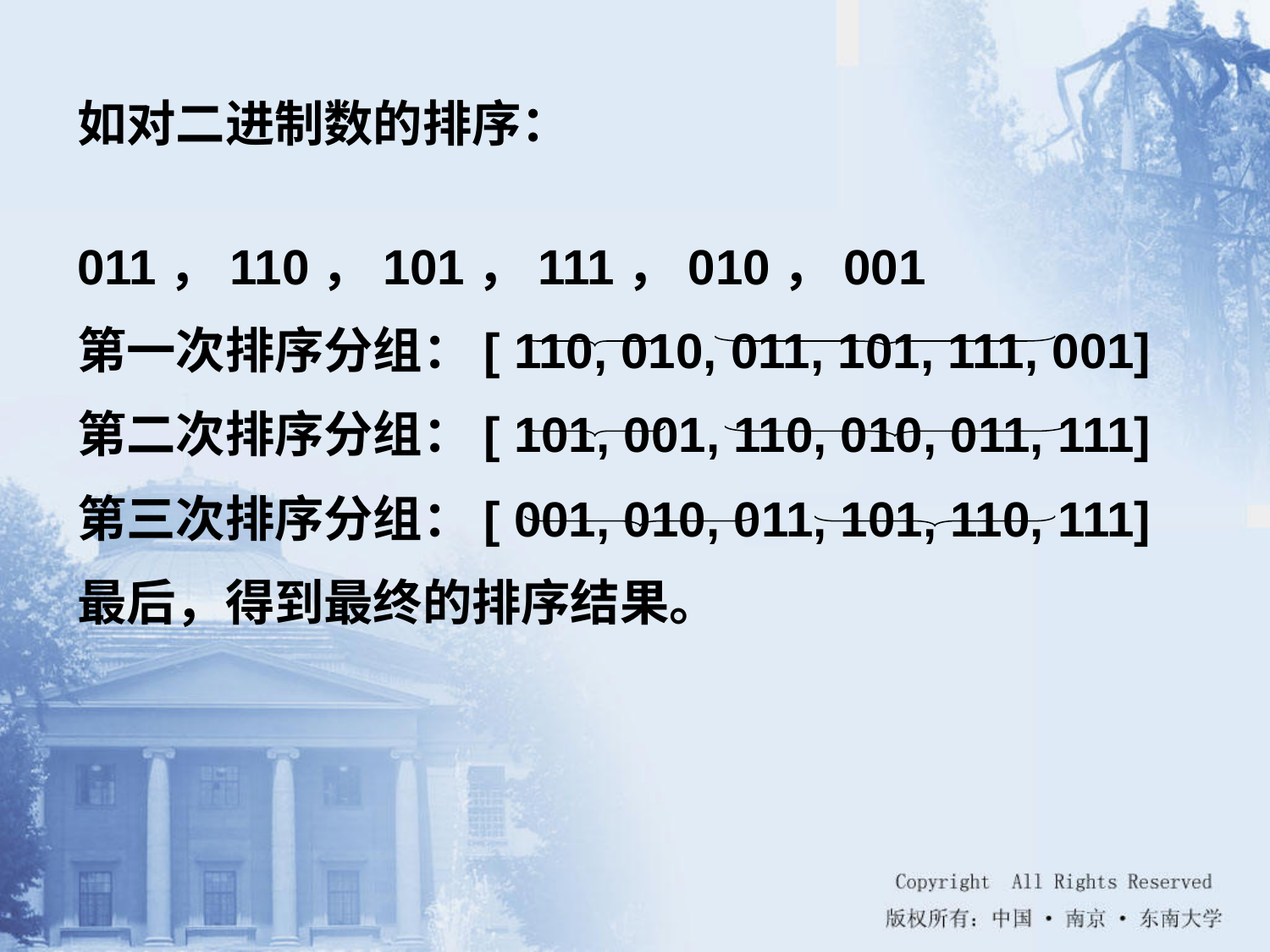

如对二进制数的排序：
                          011，110，101，111，010，001
第一次排序分组：[ 110, 010, 011, 101, 111, 001]
第二次排序分组：[ 101, 001, 110, 010, 011, 111]
第三次排序分组：[ 001, 010, 011, 101, 110, 111]
最后，得到最终的排序结果。